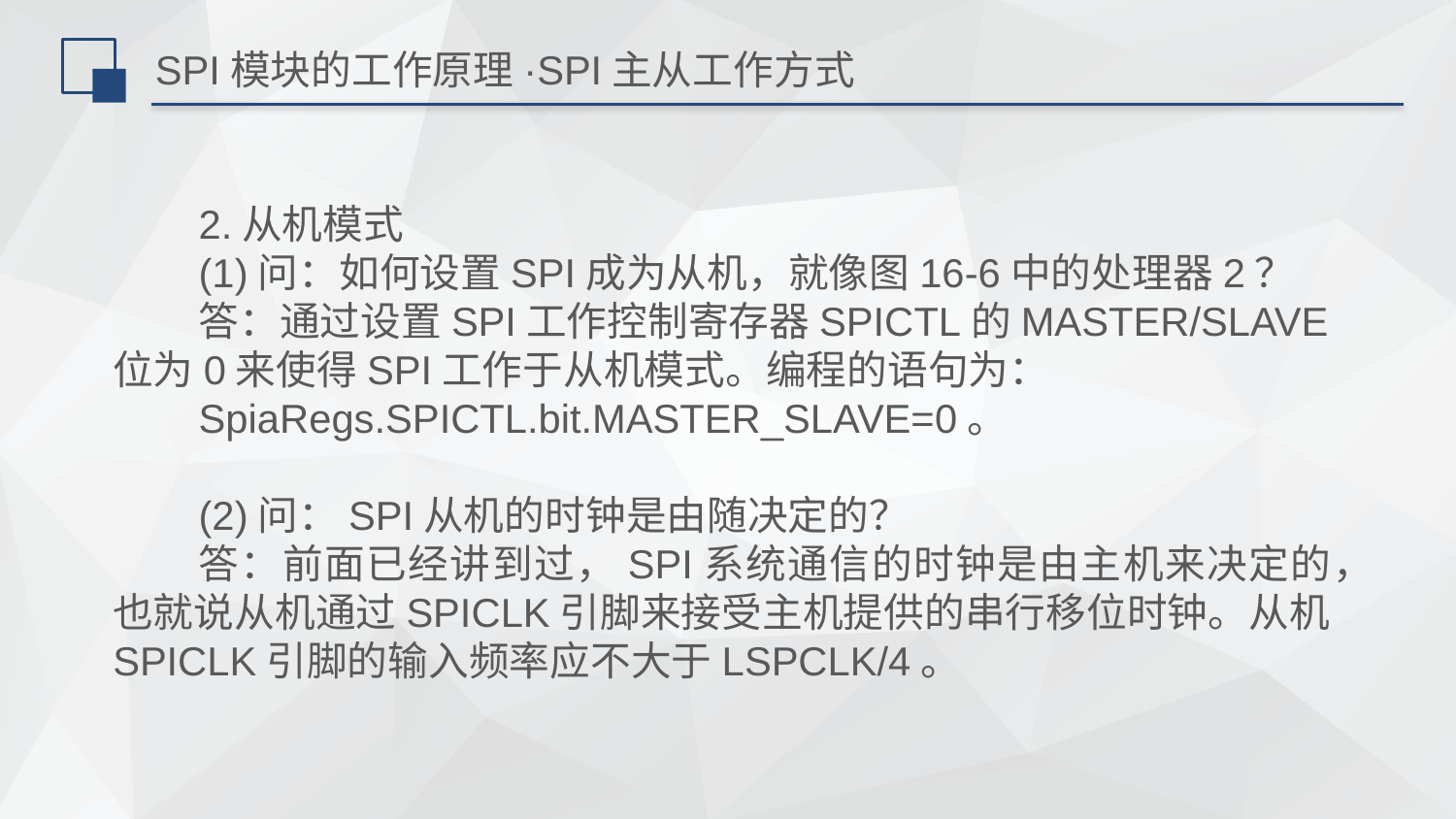

# SPI模块的工作原理·SPI主从工作方式
2.从机模式
(1)问：如何设置SPI成为从机，就像图16-6中的处理器2？
答：通过设置SPI工作控制寄存器SPICTL的MASTER/SLAVE位为0来使得SPI工作于从机模式。编程的语句为：
SpiaRegs.SPICTL.bit.MASTER_SLAVE=0。

(2)问：SPI从机的时钟是由随决定的？
答：前面已经讲到过，SPI系统通信的时钟是由主机来决定的，也就说从机通过SPICLK引脚来接受主机提供的串行移位时钟。从机SPICLK引脚的输入频率应不大于LSPCLK/4。